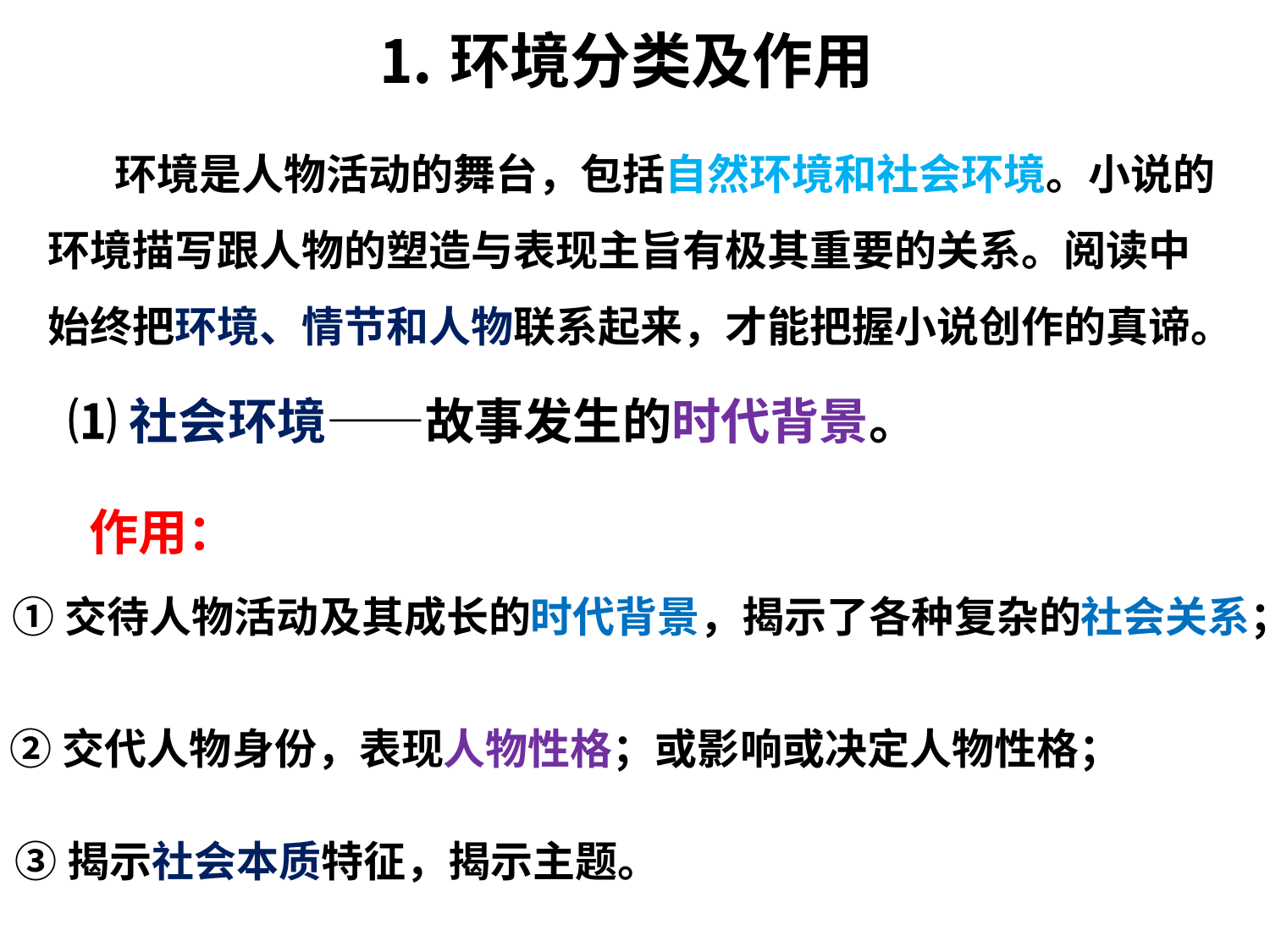

# ⒈环境分类及作用
      环境是人物活动的舞台，包括自然环境和社会环境。小说的环境描写跟人物的塑造与表现主旨有极其重要的关系。阅读中始终把环境、情节和人物联系起来，才能把握小说创作的真谛。
⑴社会环境——故事发生的时代背景。
作用：
①交待人物活动及其成长的时代背景，揭示了各种复杂的社会关系；
②交代人物身份，表现人物性格；或影响或决定人物性格；
③揭示社会本质特征，揭示主题。